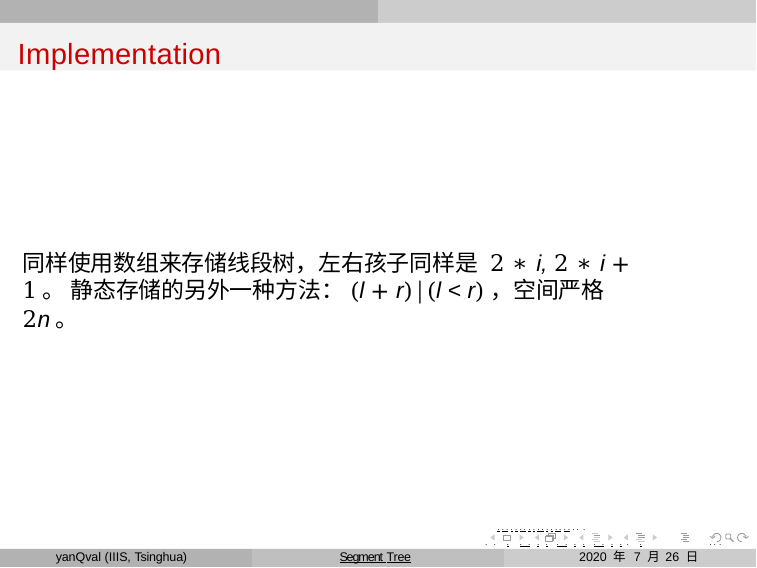

Implementation
同样使用数组来存储线段树，左右孩子同样是 2 ∗ i, 2 ∗ i + 1。 静态存储的另外一种方法：(l + r)|(l < r)，空间严格 2n。
. . . . . . . . . . . . . . . . . . . .
.   .     .     .   .   .   .    .   .   .   .    .   .   .   . .     .	. . .
2020 年  7 月 26 日	4 / 29

yanQval (IIIS, Tsinghua)
Segment Tree